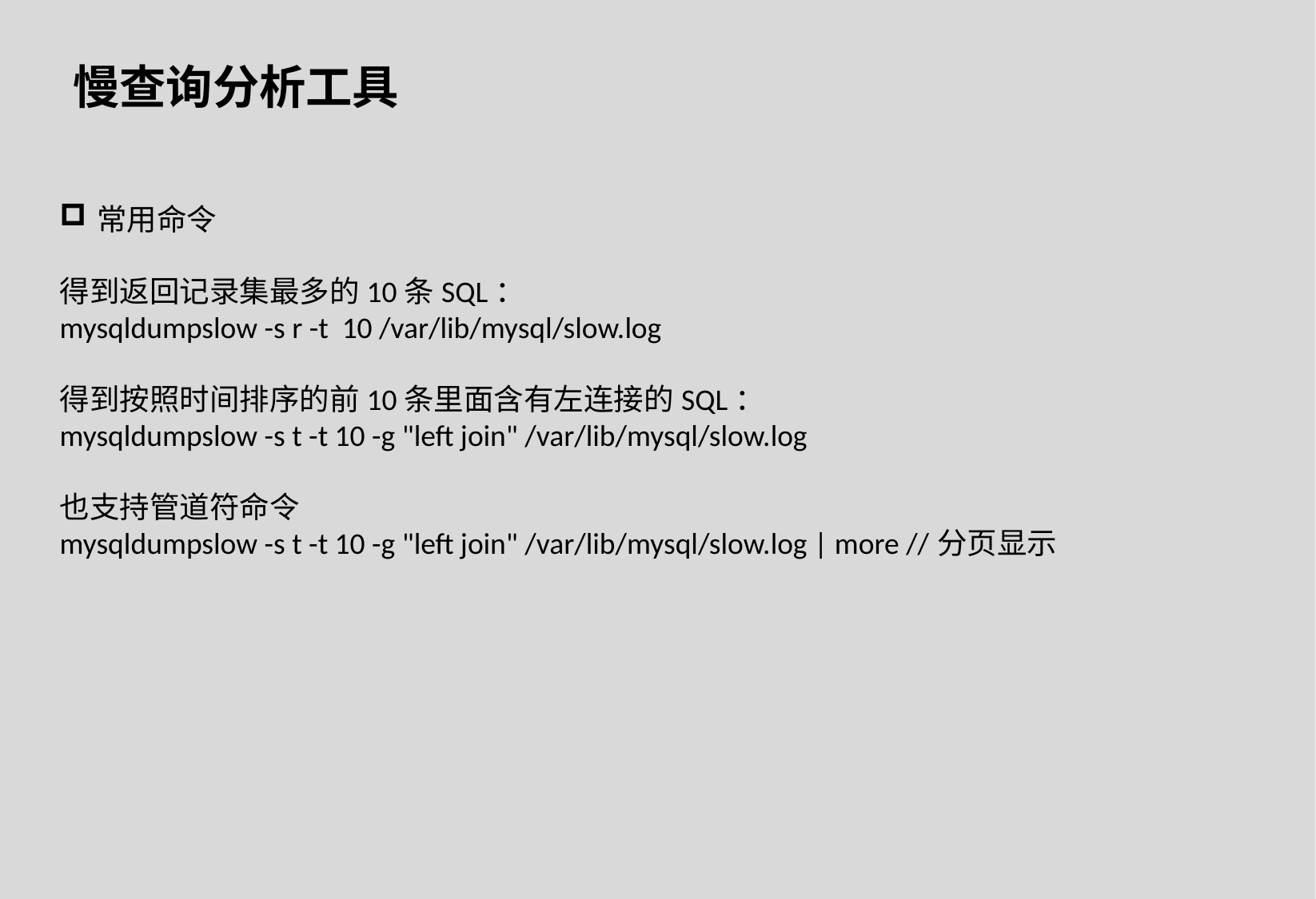

慢查询分析工具
常用命令

得到返回记录集最多的10条SQL：
mysqldumpslow -s r -t  10 /var/lib/mysql/slow.log

得到按照时间排序的前10条里面含有左连接的SQL：
mysqldumpslow -s t -t 10 -g "left join" /var/lib/mysql/slow.log

也支持管道符命令
mysqldumpslow -s t -t 10 -g "left join" /var/lib/mysql/slow.log | more //分页显示